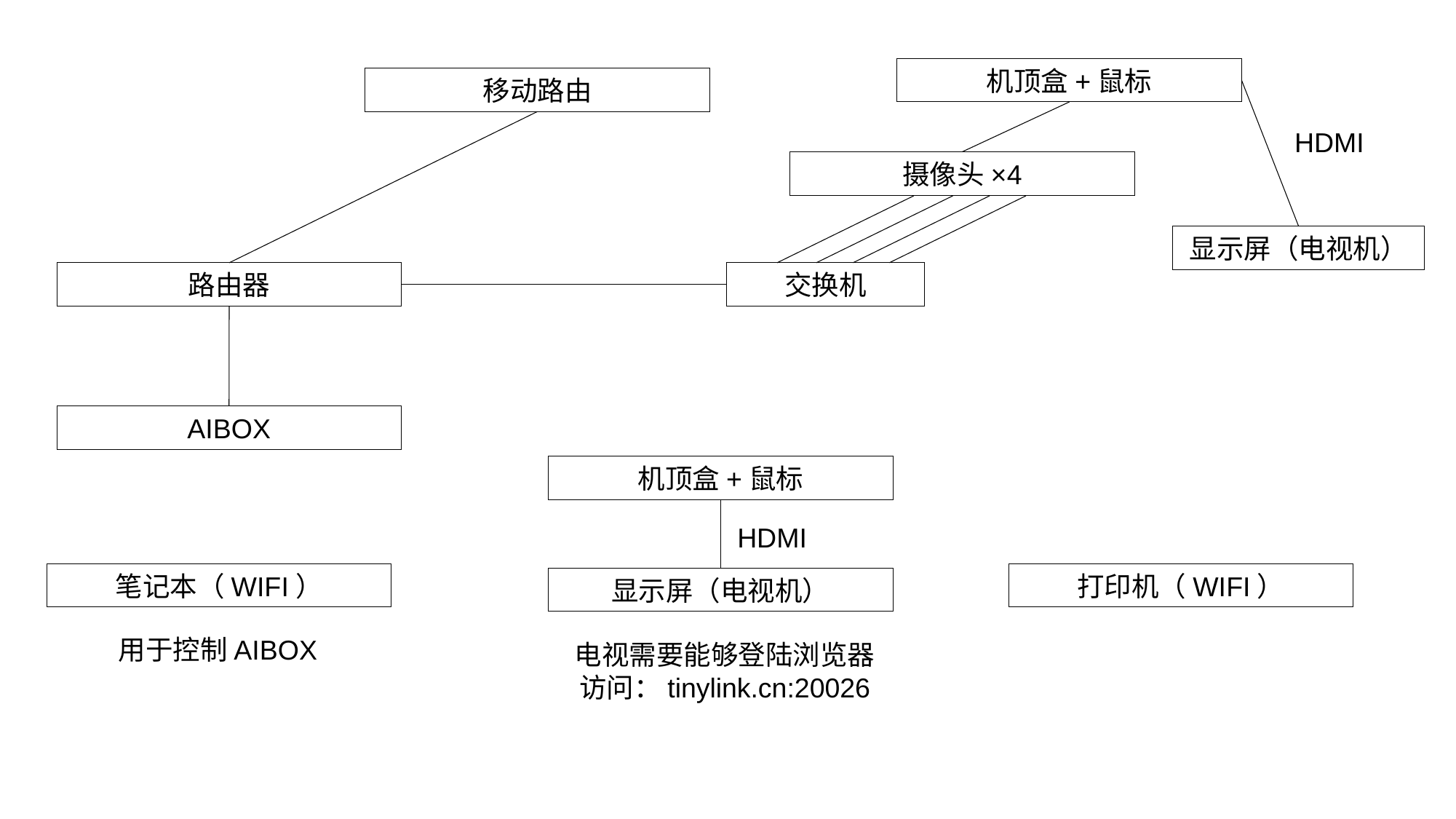

机顶盒+鼠标
移动路由
HDMI
摄像头×4
显示屏（电视机）
路由器
交换机
AIBOX
机顶盒+鼠标
HDMI
笔记本（WIFI）
打印机（WIFI）
显示屏（电视机）
用于控制AIBOX
电视需要能够登陆浏览器
访问：tinylink.cn:20026